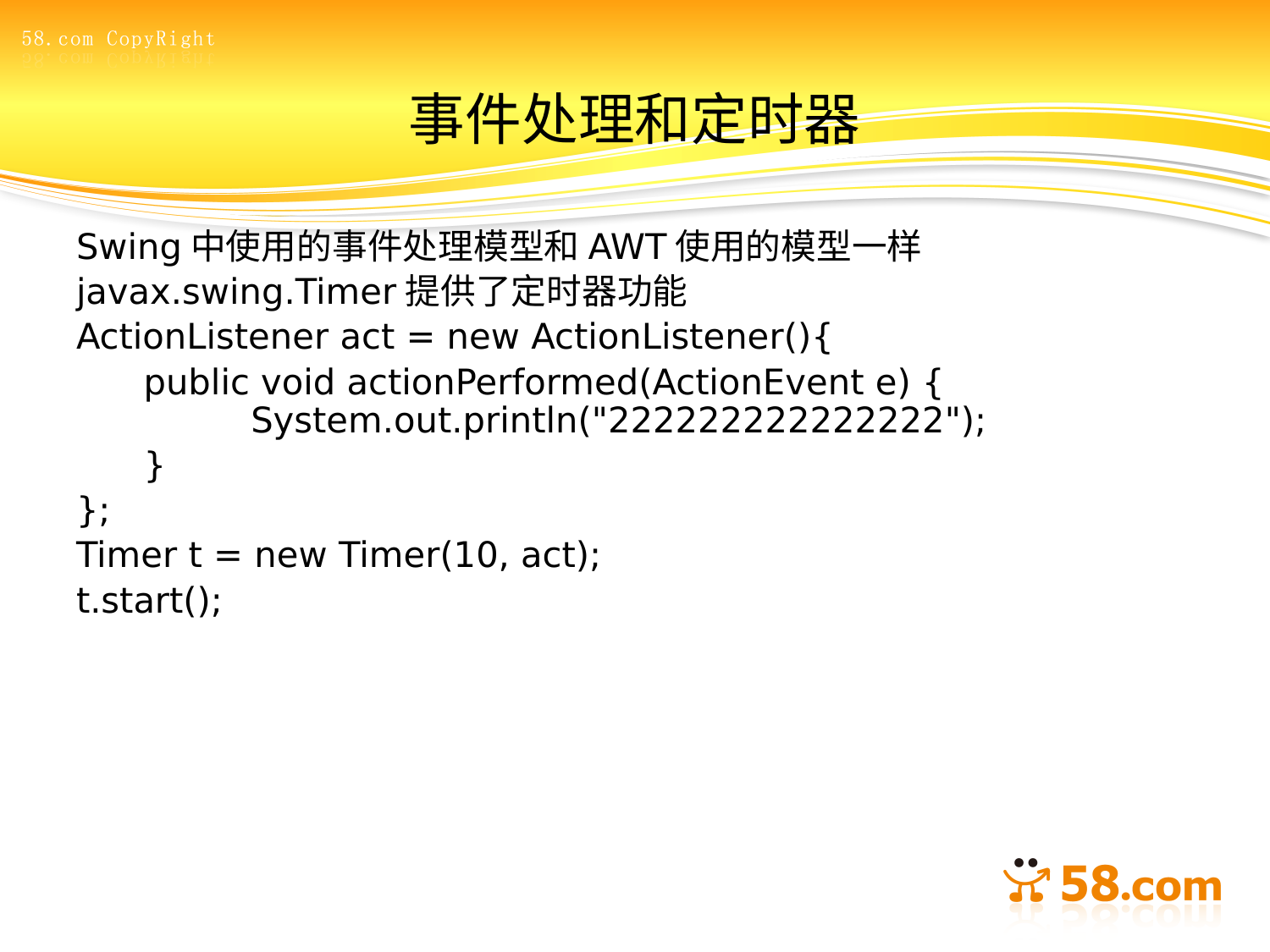

# 事件处理和定时器
Swing中使用的事件处理模型和AWT使用的模型一样
javax.swing.Timer提供了定时器功能
ActionListener act = new ActionListener(){
      public void actionPerformed(ActionEvent e) {	   	    	System.out.println("222222222222222");
      }
};
Timer t = new Timer(10, act);
t.start();